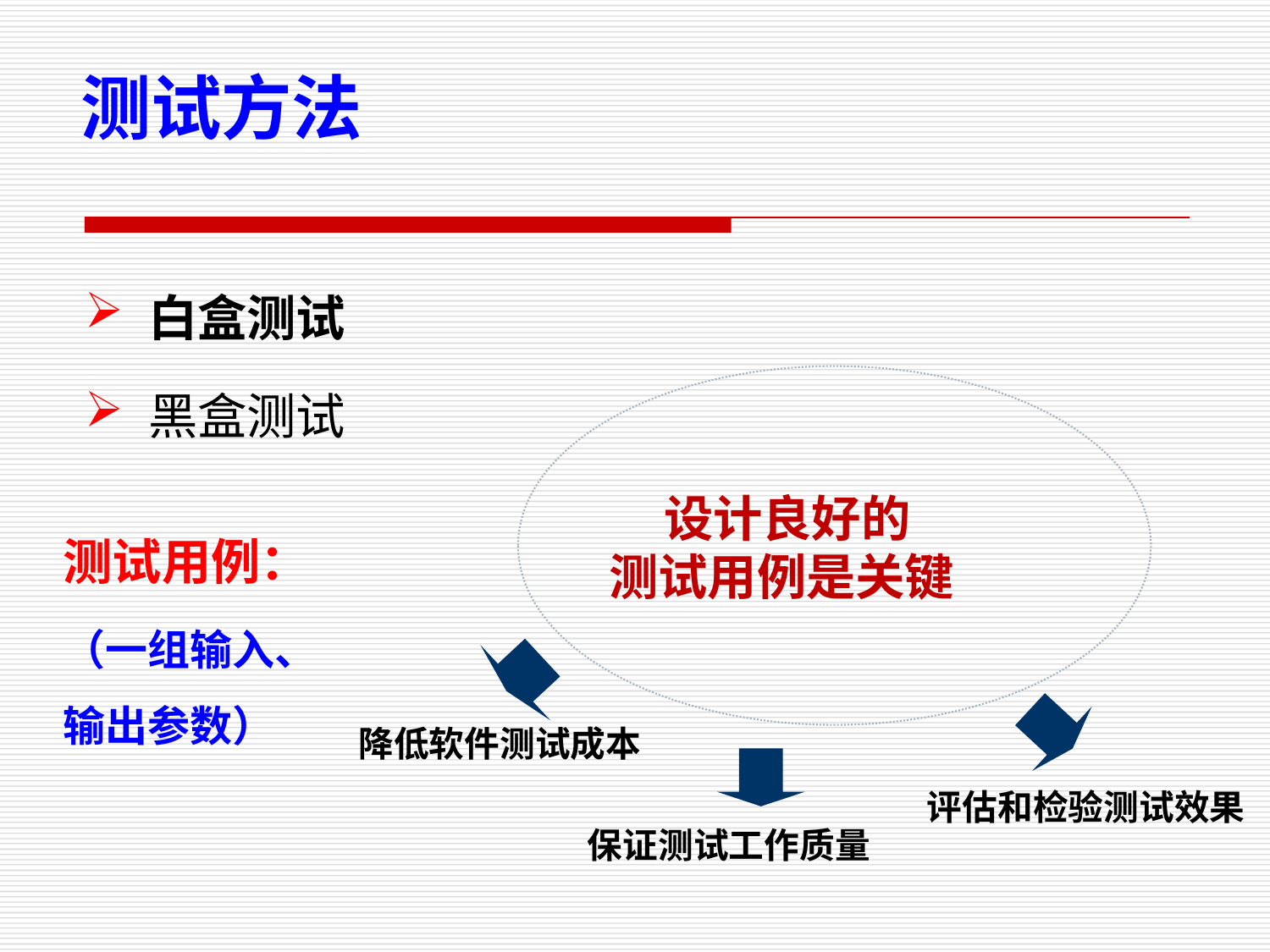

测试方法
白盒测试
黑盒测试

设计良好的
测试用例是关键

降低软件测试成本

评估和检验测试效果
保证测试工作质量
测试用例：
（一组输入、输出参数）